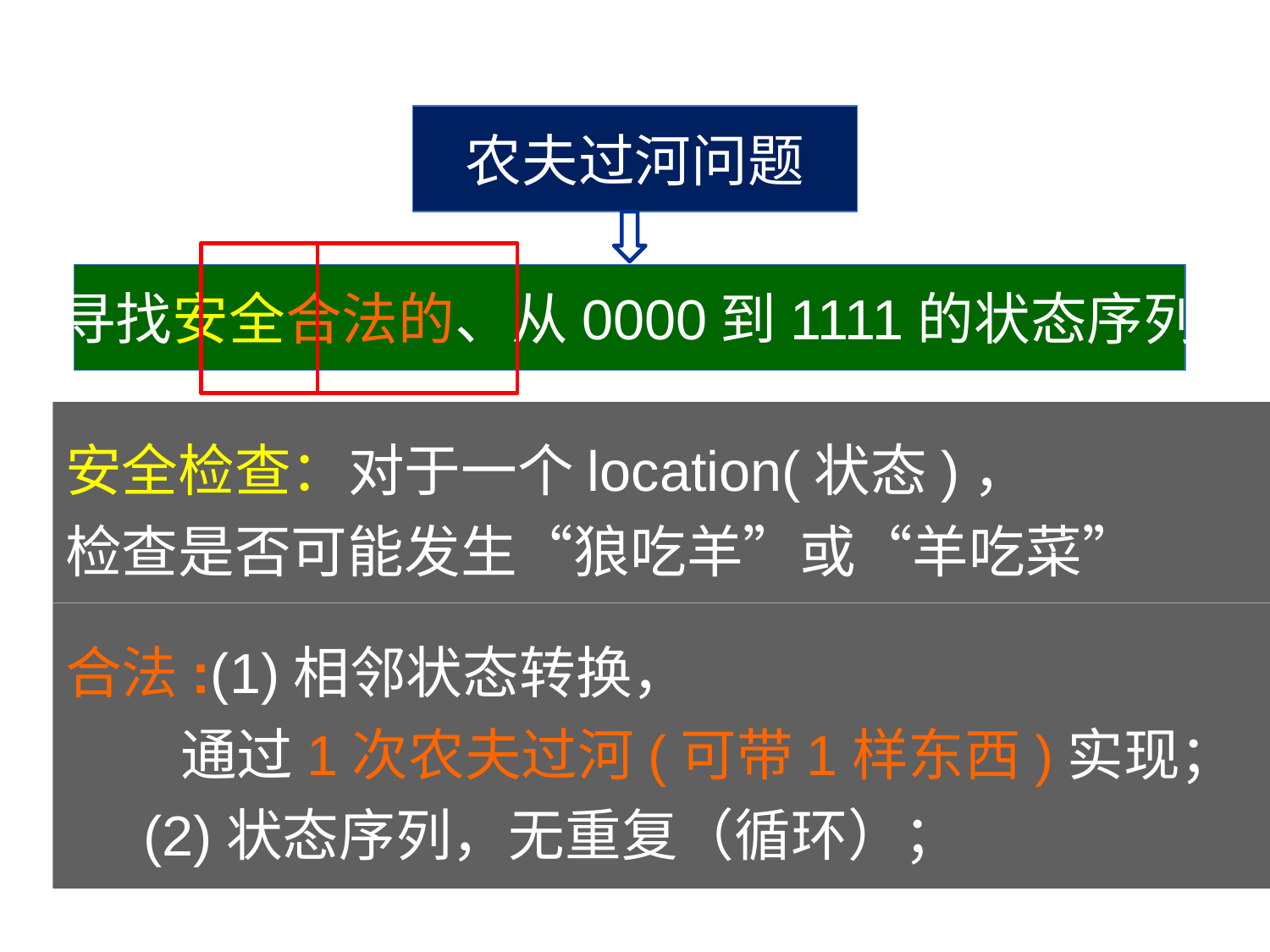

农夫过河问题

寻找安全合法的、从0000到1111的状态序列
安全检查：对于一个location(状态)，
检查是否可能发生“狼吃羊”或“羊吃菜”
合法:(1)相邻状态转换，
        通过1次农夫过河(可带1样东西)实现；
     (2)状态序列，无重复（循环）；